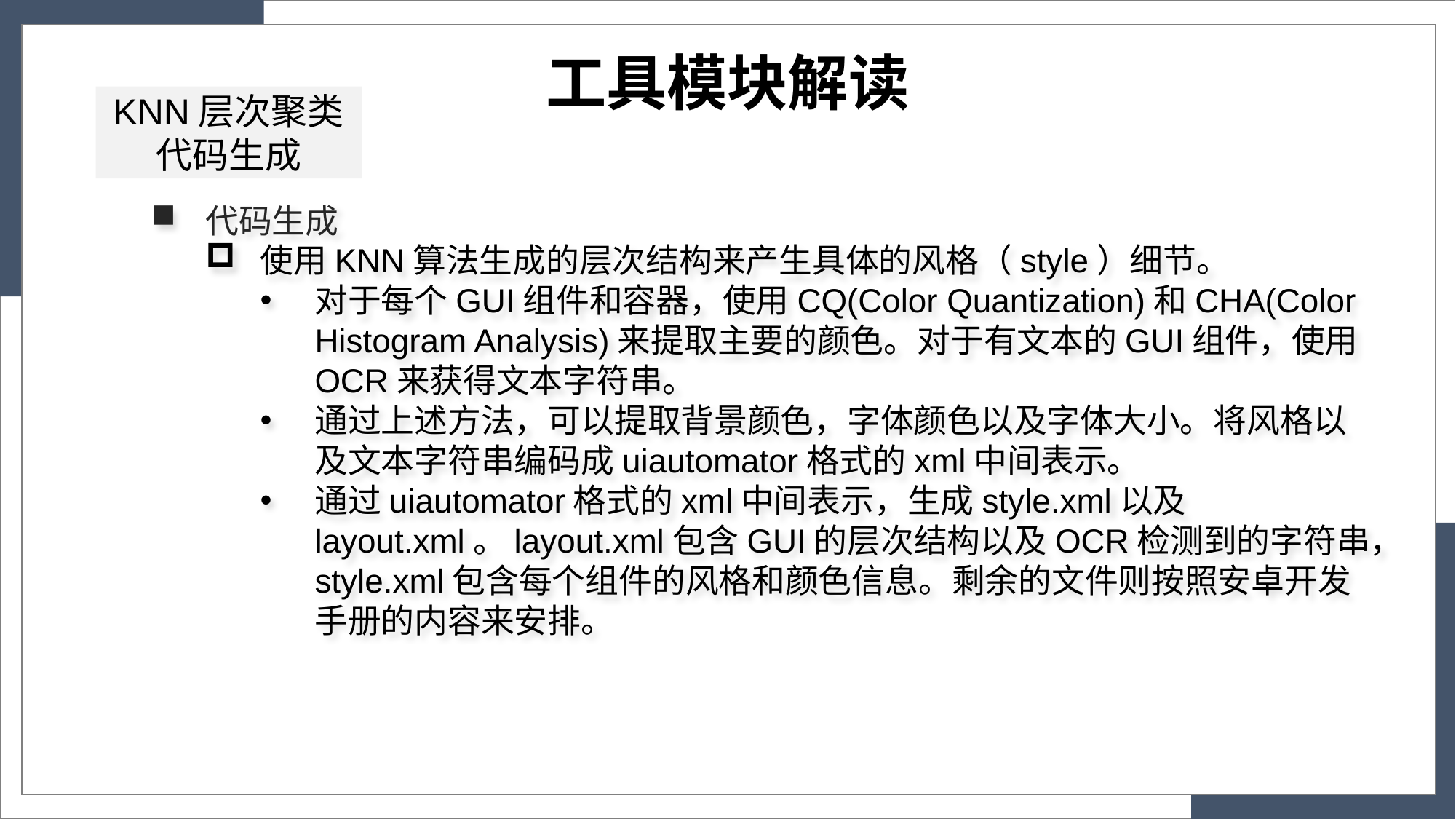

工具模块解读
KNN层次聚类
代码生成

代码生成
使用KNN算法生成的层次结构来产生具体的风格（style）细节。
对于每个GUI组件和容器，使用CQ(Color Quantization)和CHA(Color Histogram Analysis)来提取主要的颜色。对于有文本的GUI组件，使用OCR来获得文本字符串。
通过上述方法，可以提取背景颜色，字体颜色以及字体大小。将风格以及文本字符串编码成uiautomator格式的xml中间表示。
通过uiautomator格式的xml中间表示，生成style.xml以及layout.xml。layout.xml包含GUI的层次结构以及OCR检测到的字符串，style.xml包含每个组件的风格和颜色信息。剩余的文件则按照安卓开发手册的内容来安排。

3